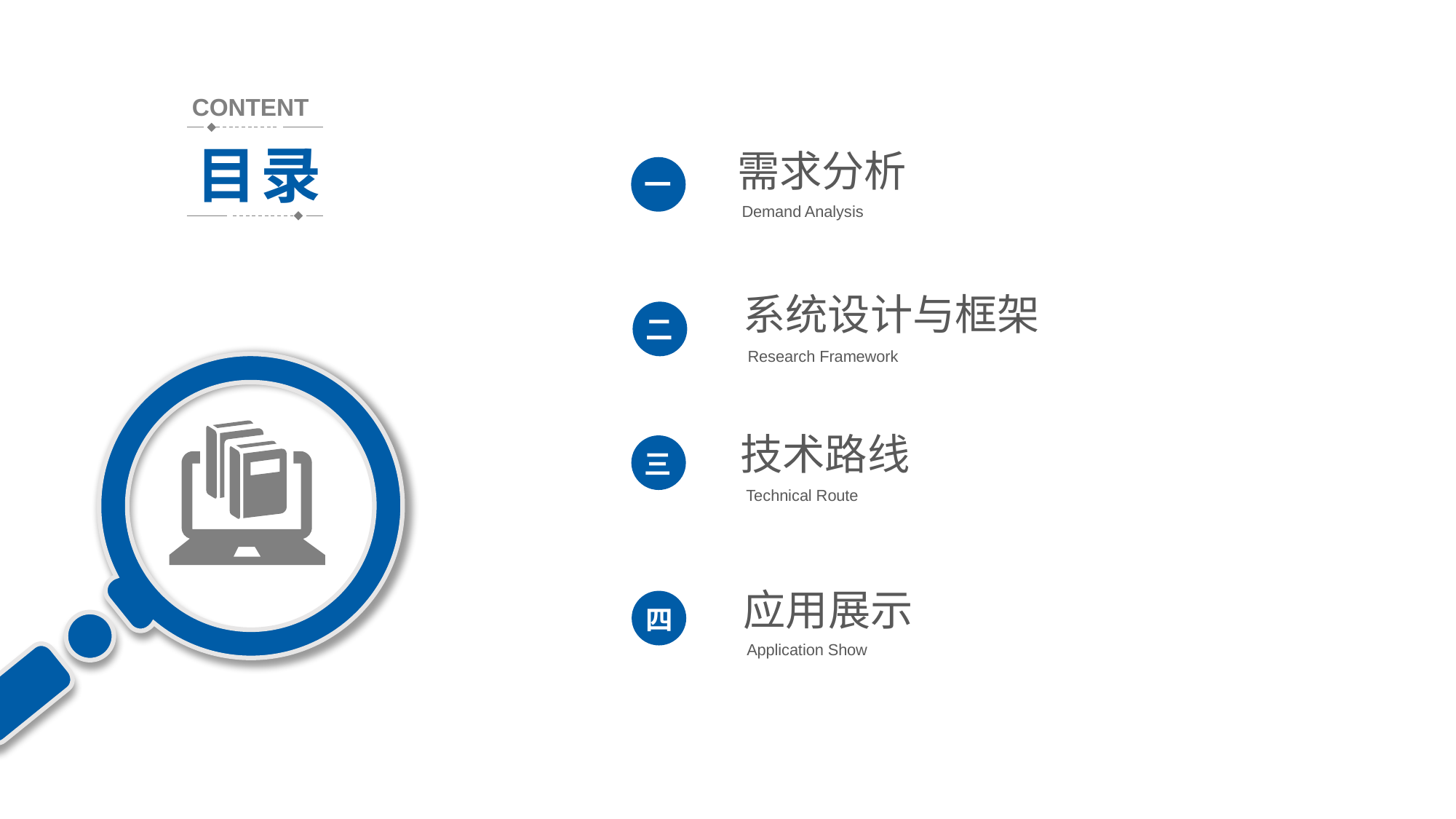

CONTENT
目录
需求分析
Demand Analysis

一
系统设计与框架
Research Framework

二

技术路线
Technical Route

三
应用展示
Application Show

四